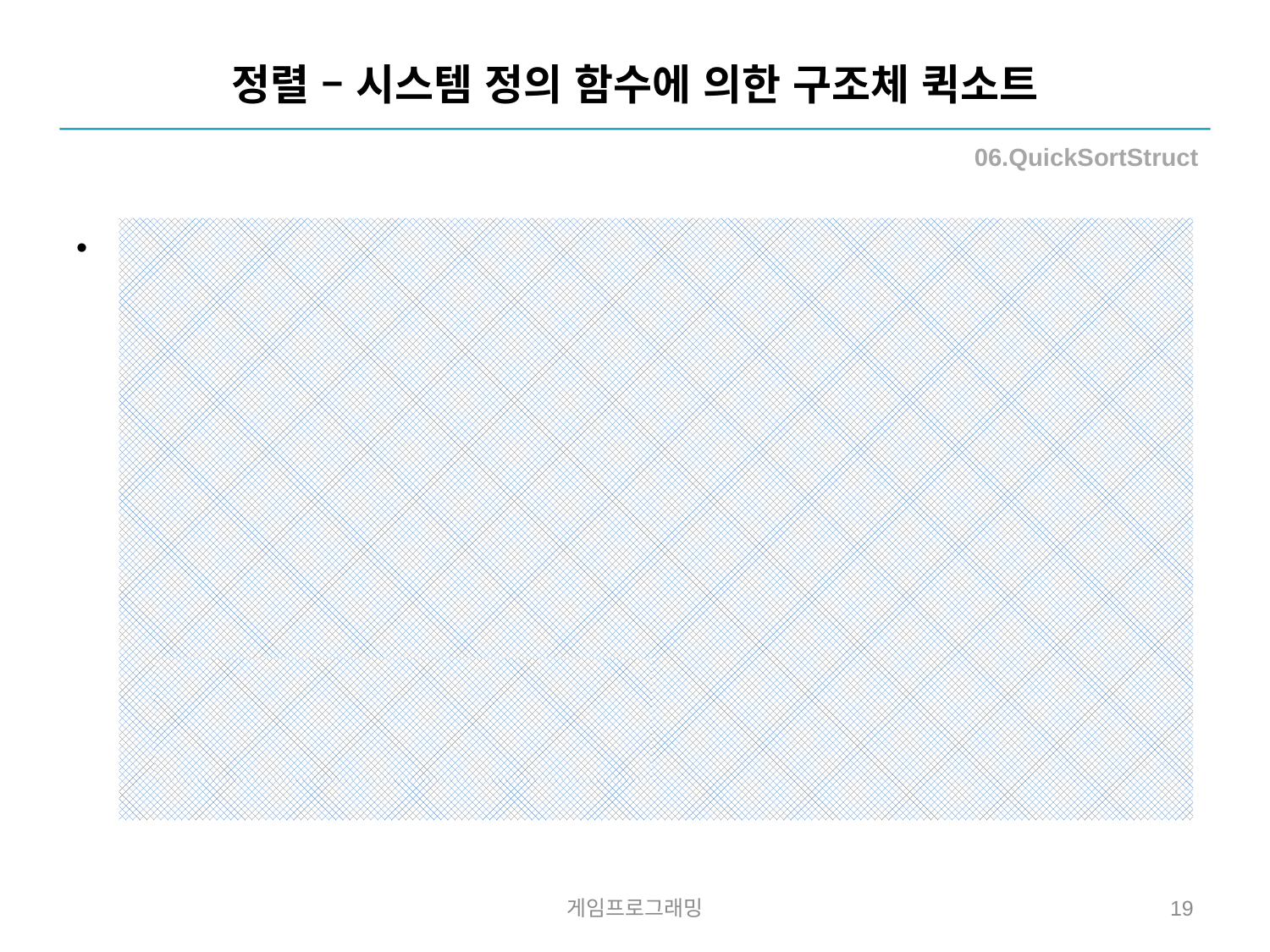

# 정렬 – 시스템 정의 함수에 의한 구조체 퀵소트
06.QuickSortStruct
구조체를 정렬해 보세요.

#include "stdafx.h"
#include <stdlib.h>
#include <time.h>

typedef struct {
    int id;
    float score;
} stu;

static void print(const stu* list, int n) {
    printf("<");
    for (int i=0; i<n; i++, list++) {
        printf("[%d,%d]%s", list->id,
          (int)list->score, (i<n-1) ? ", " : ">\n" );
    }
}

int compare(const void *p, const void *q) {
    const stu * ip = (const stu *)p;
    const stu * iq = (const stu *)q;
    if (ip->score > iq->score) return 1;
    else if (ip->score < iq->score) return -1;
    else return 0;
}

int _tmain(int argc, _TCHAR* argv[])
{
    stu * students;
    int n = 10;

    srand( (unsigned)time( NULL ) );
    list = (stu *)malloc(sizeof(stu)*n);
    for (int i=0; i<n; i++) {
        list[i].id = i;
        list[i].score = (float)(rand() % 100);
    }
    print(list, n);
    qsort( list, n, sizeof(stu), compare );
    print(list, n);
    free(list);
    return 0;
}

게임프로그래밍
19